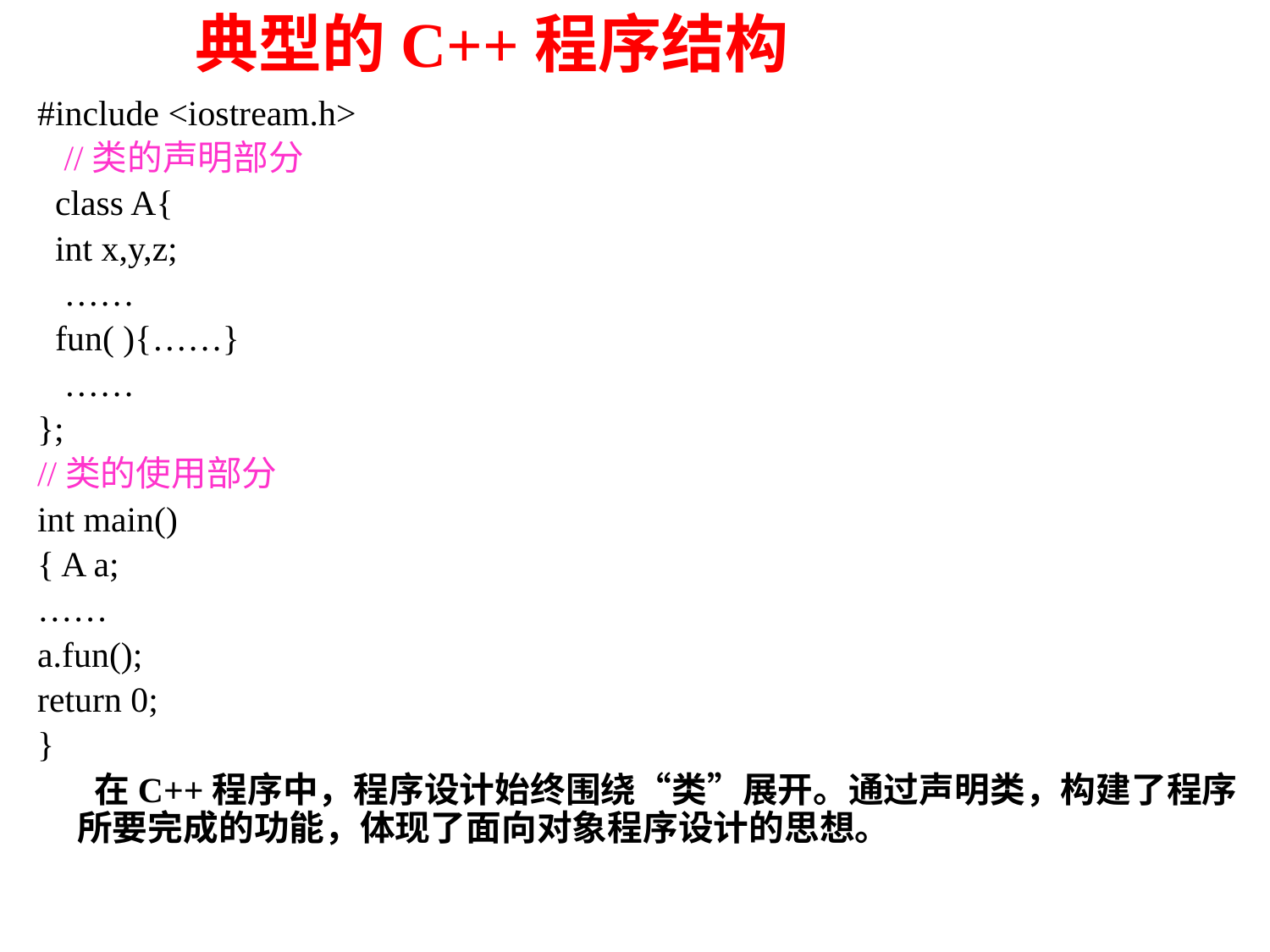

典型的C++程序结构
#include <iostream.h>
   //类的声明部分
  class A{
  int x,y,z;
   ……
  fun( ){……}
   ……
};
//类的使用部分
int main()
{ A a;
……
a.fun();
return 0;
}
      在C++程序中，程序设计始终围绕“类”展开。通过声明类，构建了程序所要完成的功能，体现了面向对象程序设计的思想。